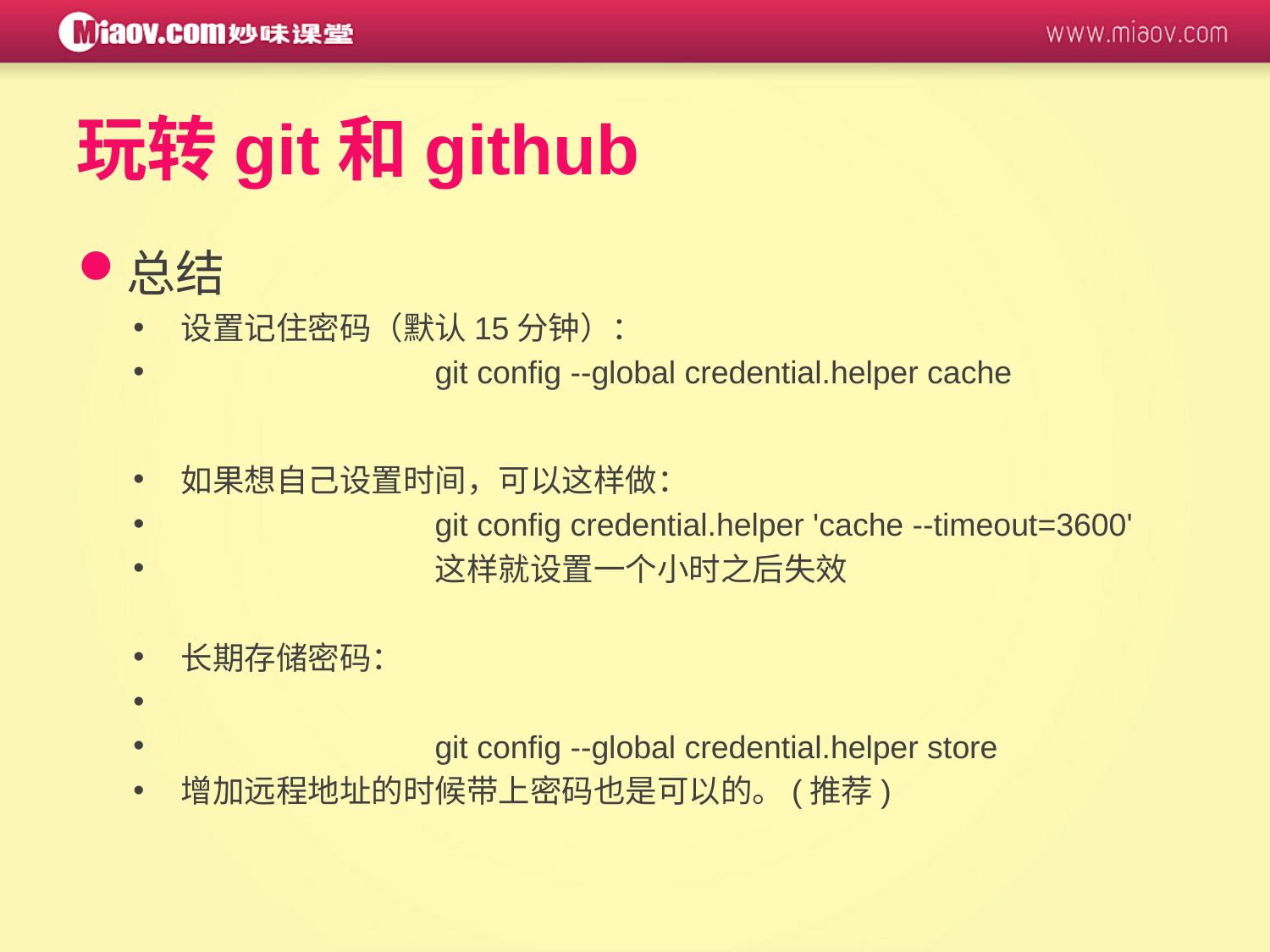

# 玩转git和github
总结
设置记住密码（默认15分钟）：
		git config --global credential.helper cache

如果想自己设置时间，可以这样做：
		git config credential.helper 'cache --timeout=3600'
		这样就设置一个小时之后失效

长期存储密码：

		git config --global credential.helper store
增加远程地址的时候带上密码也是可以的。(推荐)